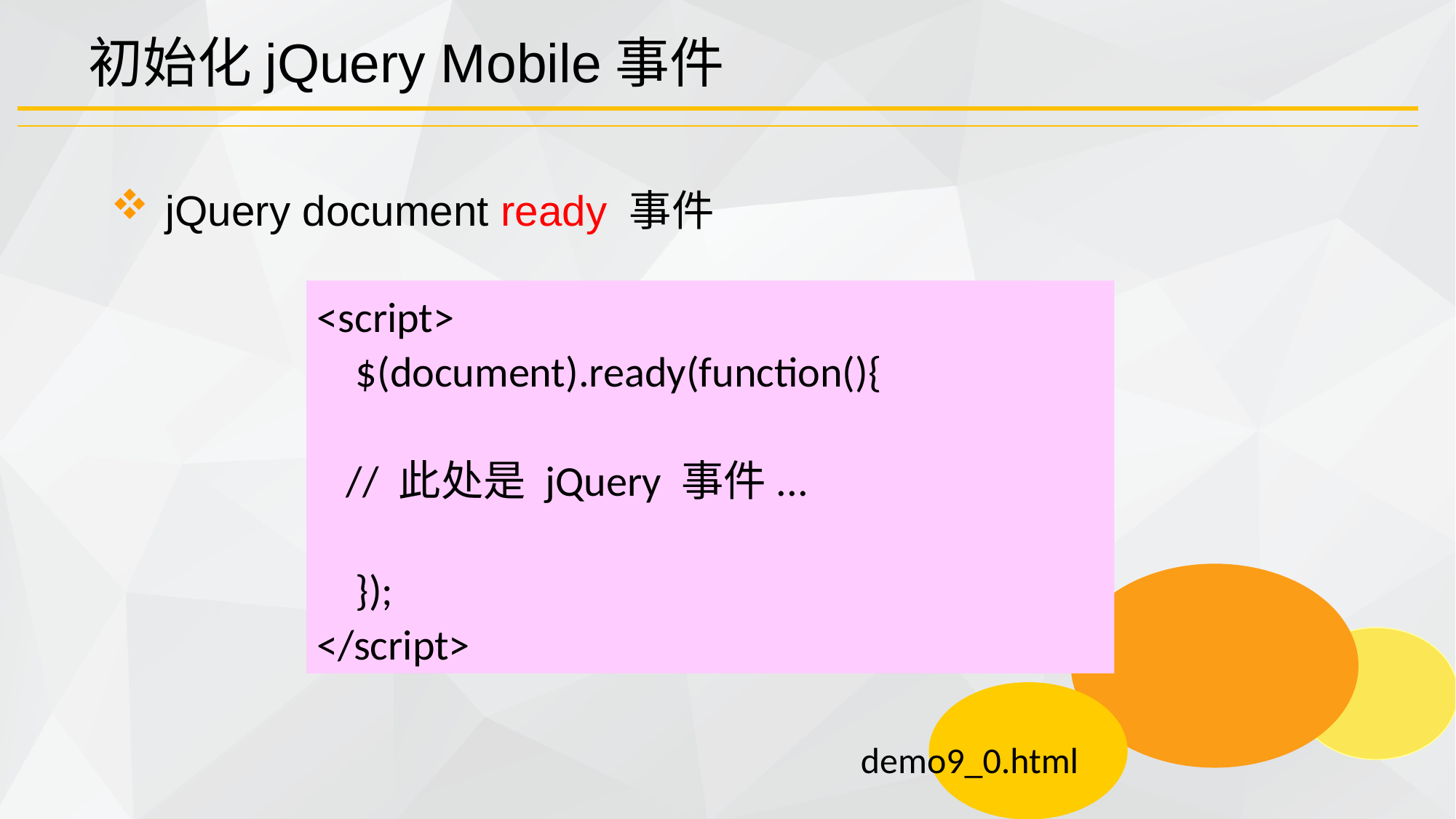

# 初始化jQuery Mobile事件
jQuery document ready 事件
<script>
    $(document).ready(function(){

   // 此处是 jQuery 事件...

    });
</script>
demo9_0.html